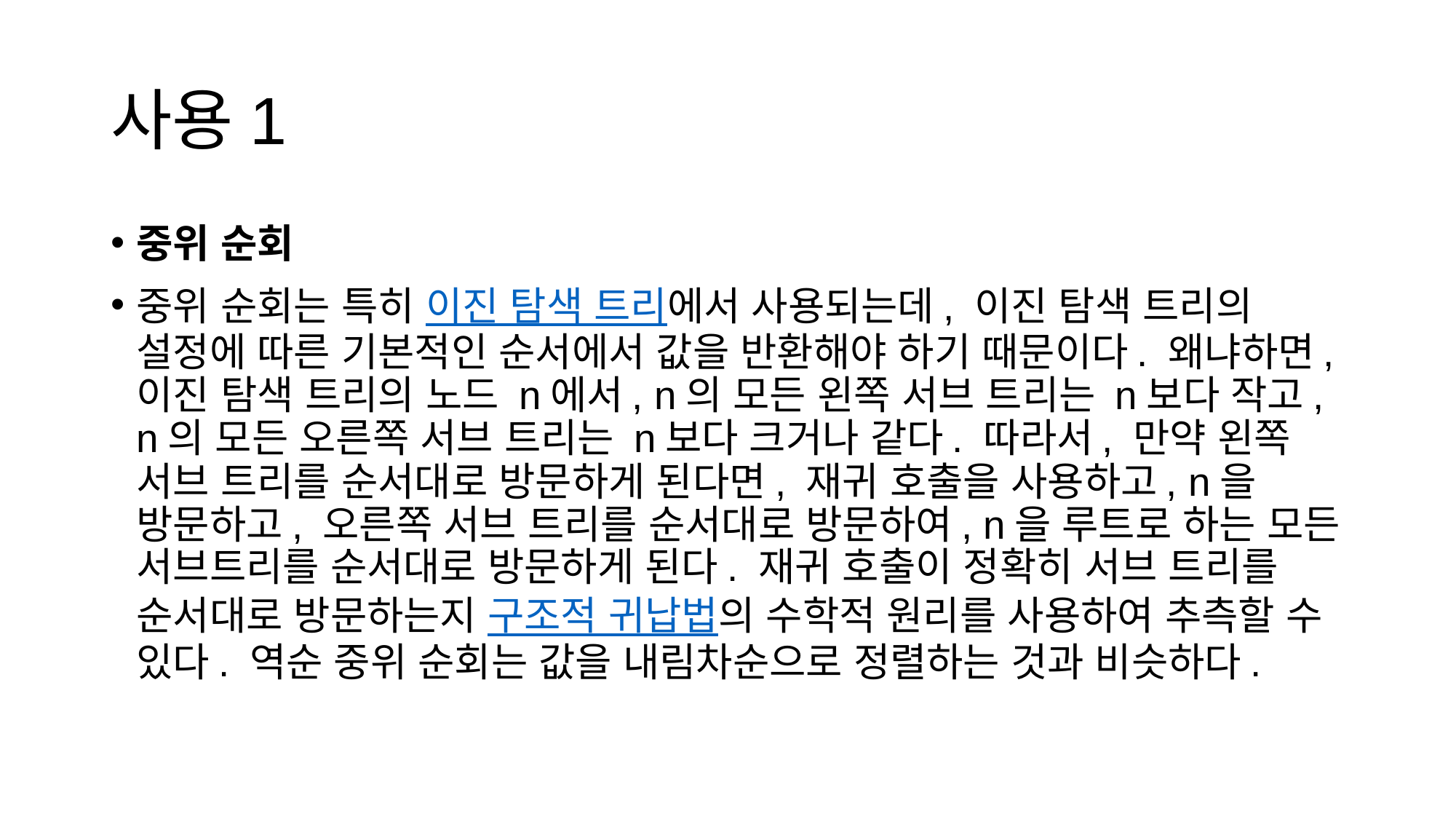

# 사용1
중위 순회
중위 순회는 특히 이진 탐색 트리에서 사용되는데, 이진 탐색 트리의 설정에 따른 기본적인 순서에서 값을 반환해야 하기 때문이다. 왜냐하면, 이진 탐색 트리의 노드 n에서, n의 모든 왼쪽 서브 트리는 n보다 작고, n의 모든 오른쪽 서브 트리는 n보다 크거나 같다. 따라서, 만약 왼쪽 서브 트리를 순서대로 방문하게 된다면, 재귀 호출을 사용하고, n을 방문하고, 오른쪽 서브 트리를 순서대로 방문하여, n을 루트로 하는 모든 서브트리를 순서대로 방문하게 된다. 재귀 호출이 정확히 서브 트리를 순서대로 방문하는지 구조적 귀납법의 수학적 원리를 사용하여 추측할 수 있다. 역순 중위 순회는 값을 내림차순으로 정렬하는 것과 비슷하다.